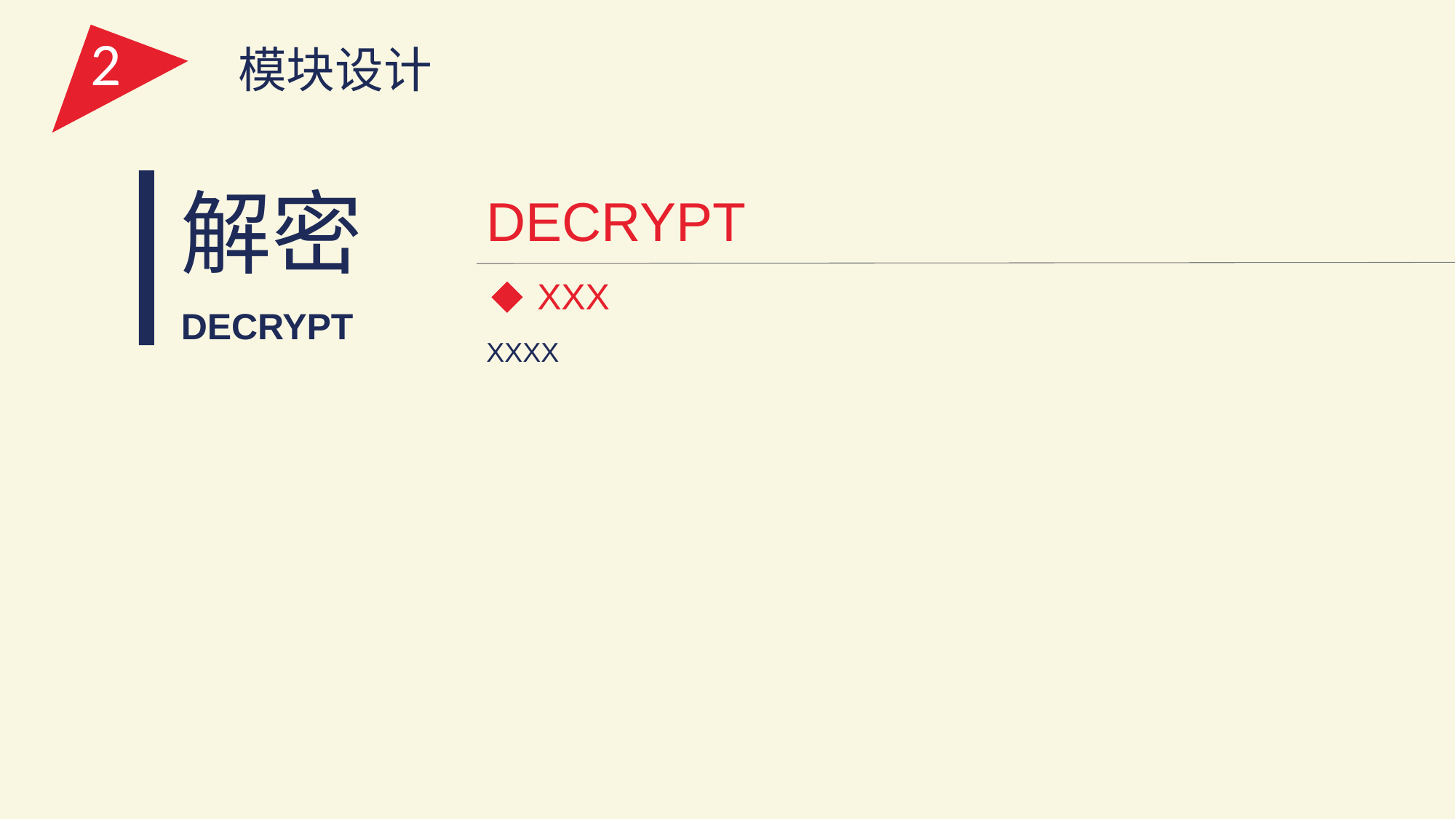

2

模块设计

解密

DECRYPT
DECRYPT
     XXX

XXXX